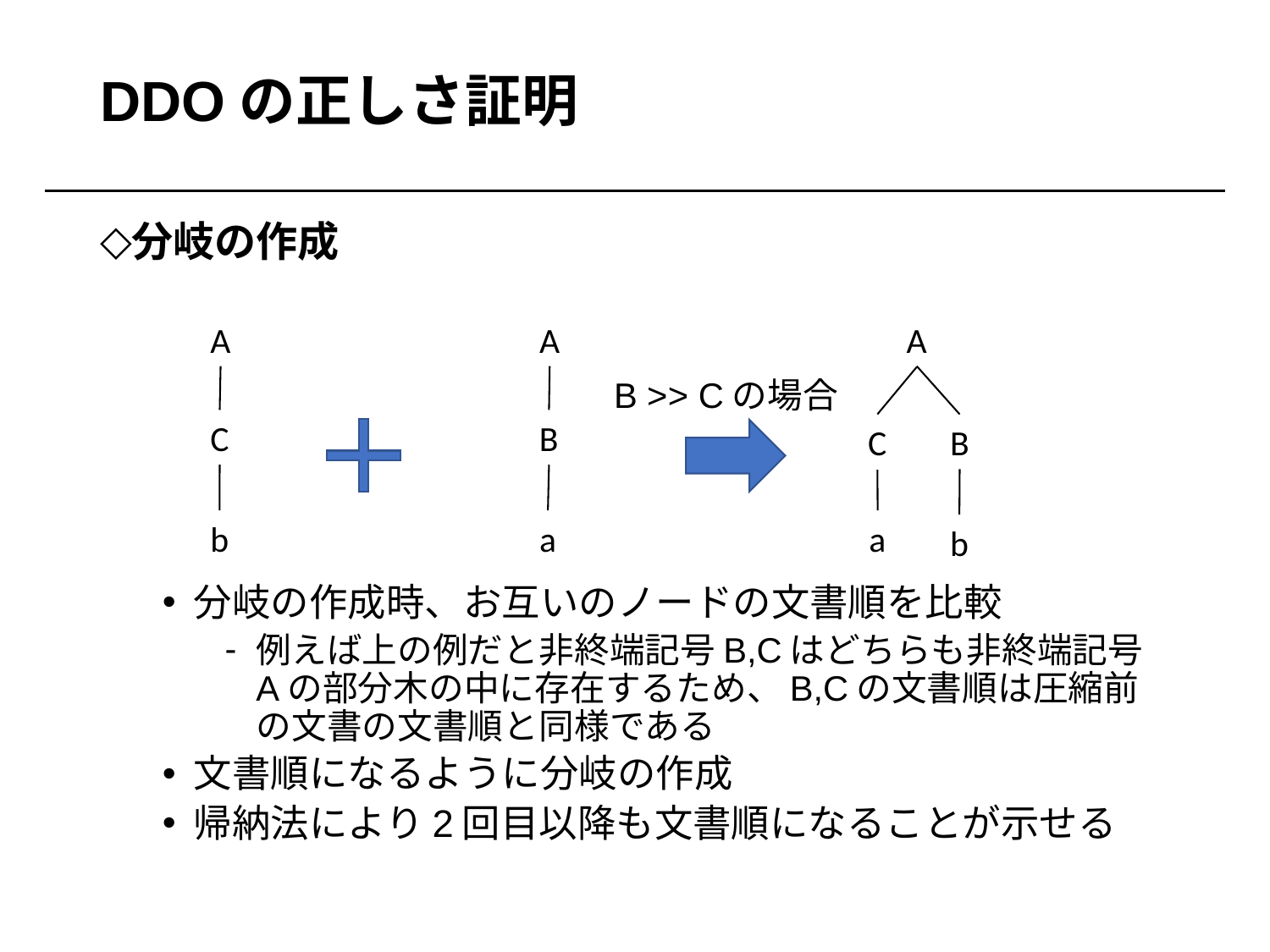

# DDOの正しさ証明
分岐の作成

分岐の作成時、お互いのノードの文書順を比較
例えば上の例だと非終端記号B,Cはどちらも非終端記号Aの部分木の中に存在するため、B,Cの文書順は圧縮前の文書の文書順と同様である
文書順になるように分岐の作成
帰納法により2回目以降も文書順になることが示せる
A
C
b
A
B
a
A
C
a
B
b
B >> Cの場合